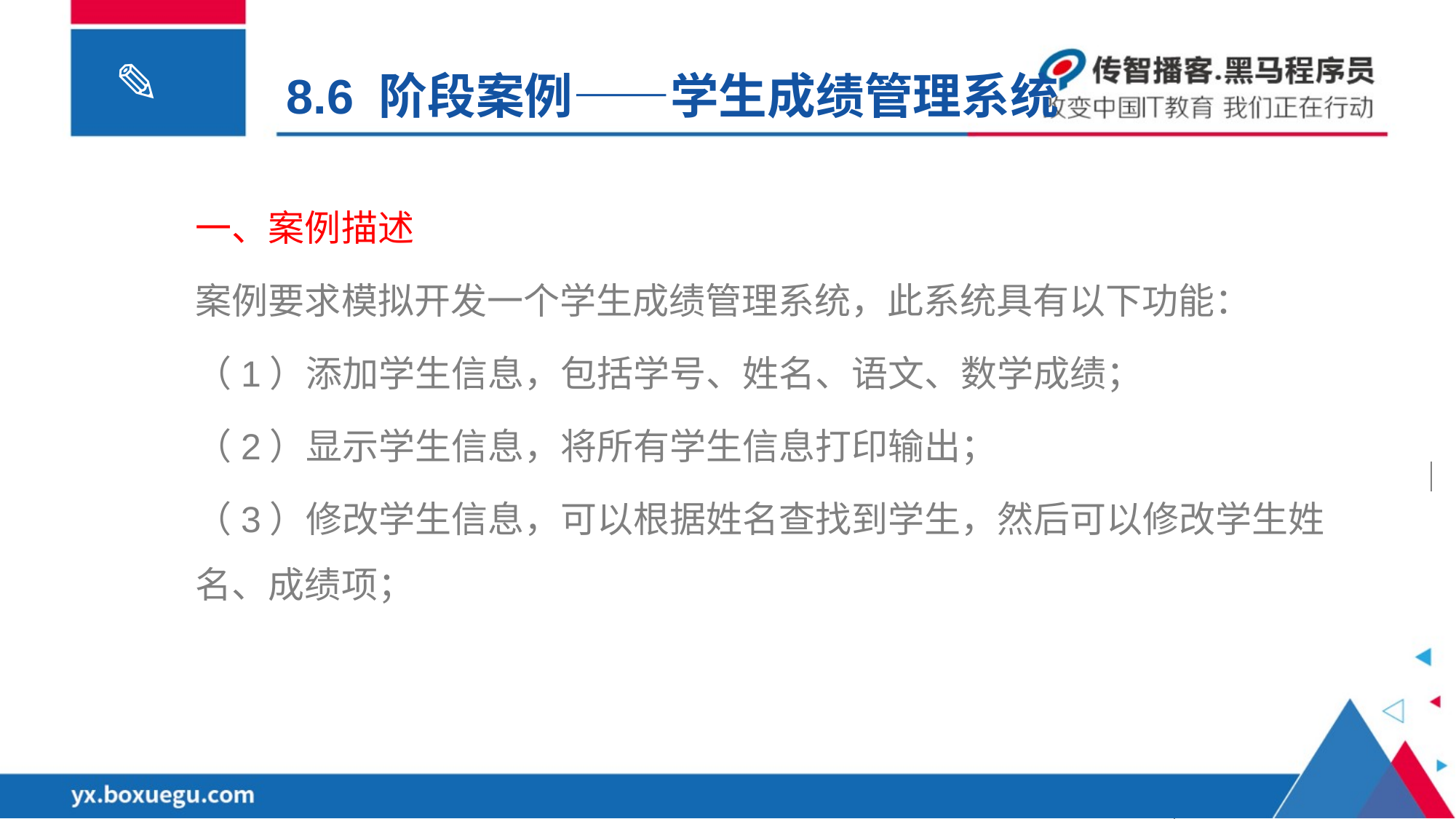

8.6 阶段案例——学生成绩管理系统
一、案例描述
案例要求模拟开发一个学生成绩管理系统，此系统具有以下功能：
（1）添加学生信息，包括学号、姓名、语文、数学成绩；
（2）显示学生信息，将所有学生信息打印输出；
（3）修改学生信息，可以根据姓名查找到学生，然后可以修改学生姓名、成绩项；